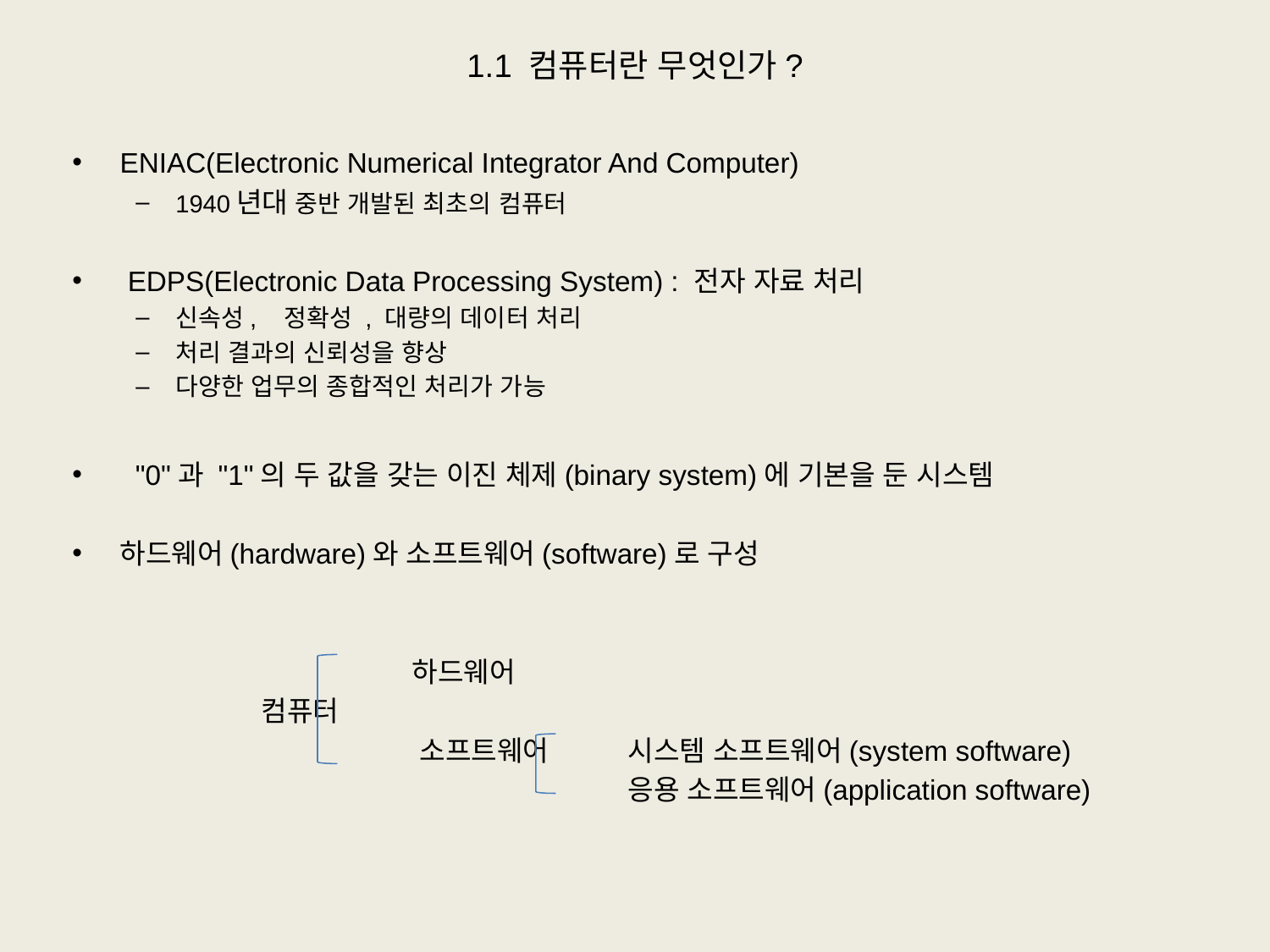

# 1.1 컴퓨터란 무엇인가?
ENIAC(Electronic Numerical Integrator And Computer)
1940년대 중반 개발된 최초의 컴퓨터

 EDPS(Electronic Data Processing System) : 전자 자료 처리
신속성,   정확성 , 대량의 데이터 처리
처리 결과의 신뢰성을 향상
다양한 업무의 종합적인 처리가 가능

  "0"과 "1"의 두 값을 갖는 이진 체제(binary system)에 기본을 둔 시스템

하드웨어(hardware)와 소프트웨어(software)로 구성

		  	    하드웨어
		 컴퓨터
			     소프트웨어	시스템 소프트웨어(system software)
					응용 소프트웨어(application software)